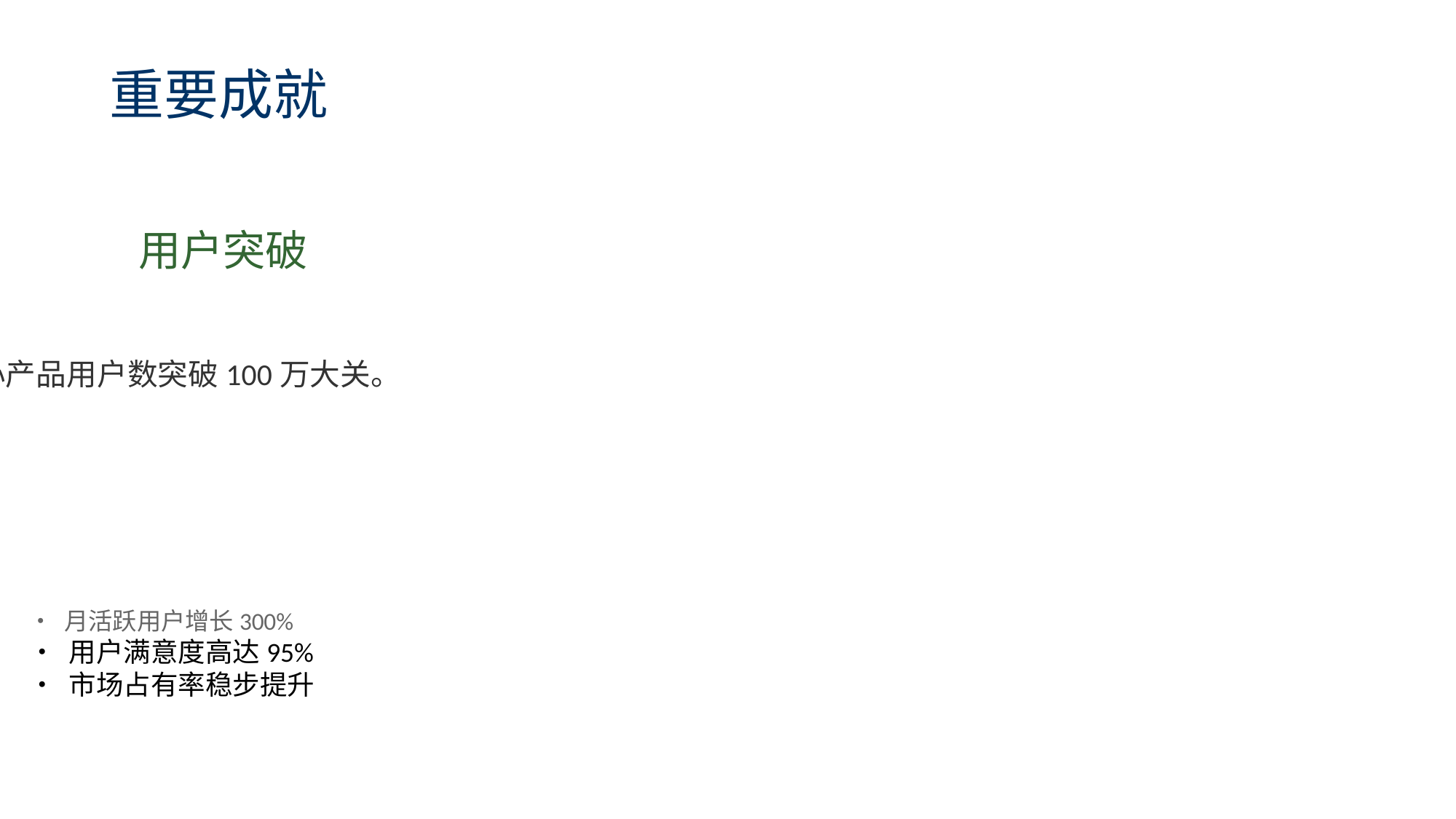

重要成就
用户突破
核心产品用户数突破100万大关。
• 月活跃用户增长300%
• 用户满意度高达95%
• 市场占有率稳步提升